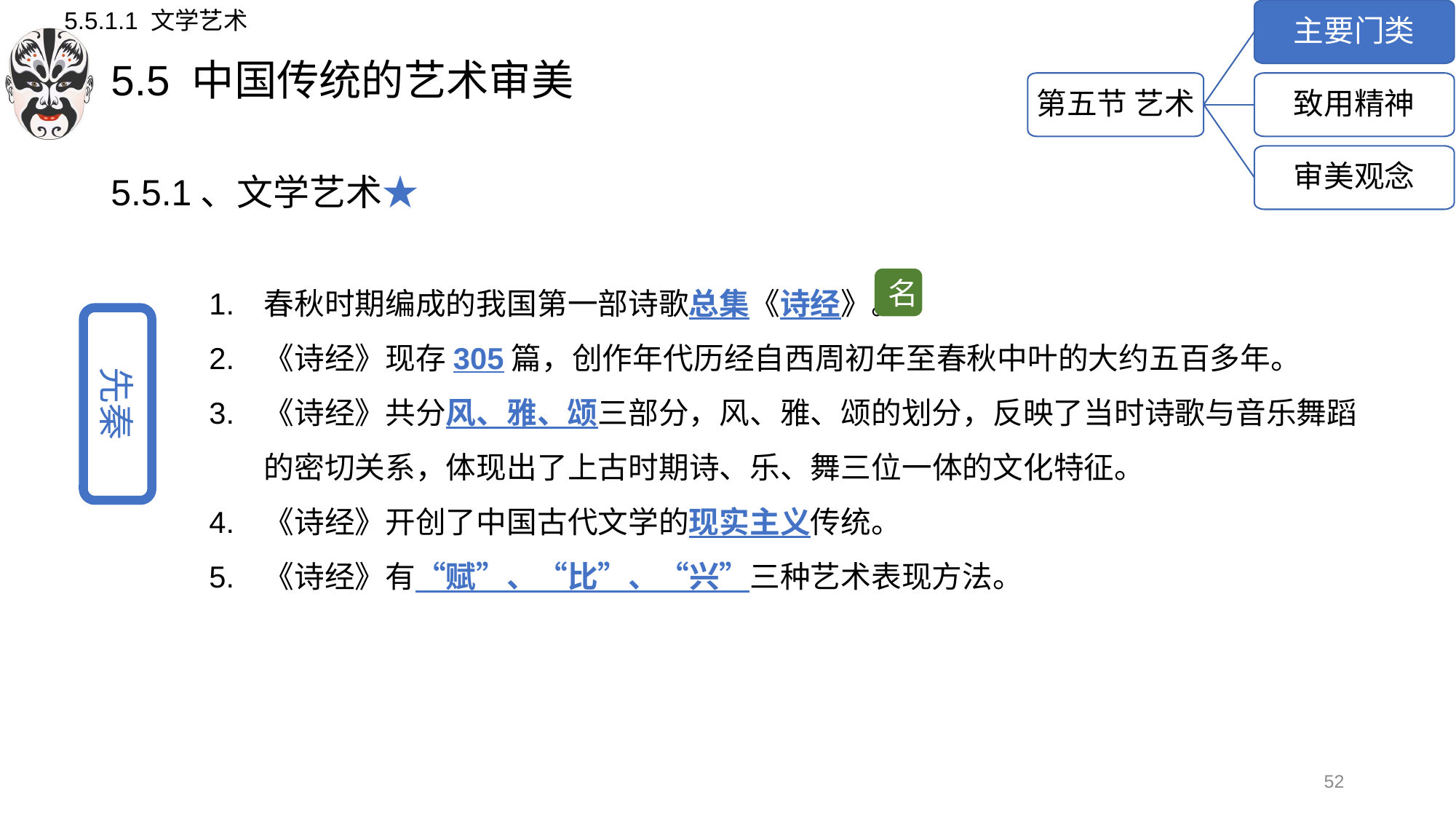

5.5.1.1 文学艺术
主要门类
# 5.5 中国传统的艺术审美

第五节 艺术
致用精神

5.5.1、文学艺术★
审美观念
春秋时期编成的我国第一部诗歌总集《诗经》。
《诗经》现存305篇，创作年代历经自西周初年至春秋中叶的大约五百多年。
《诗经》共分风、雅、颂三部分，风、雅、颂的划分，反映了当时诗歌与音乐舞蹈的密切关系，体现出了上古时期诗、乐、舞三位一体的文化特征。
《诗经》开创了中国古代文学的现实主义传统。
《诗经》有“赋”、“比”、“兴”三种艺术表现方法。
名
先秦
52